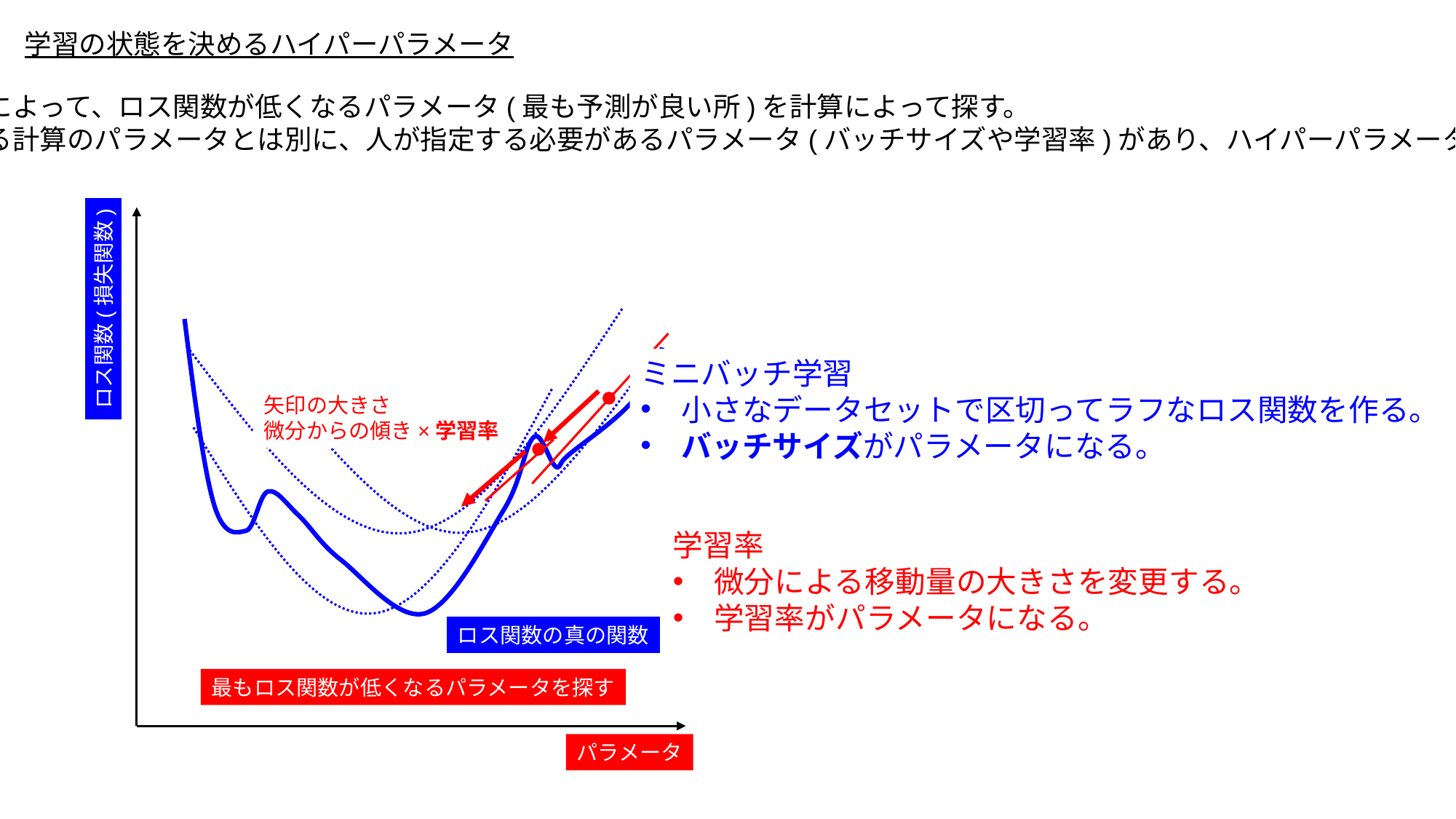

学習の状態を決めるハイパーパラメータ
学習計算によって、ロス関数が低くなるパラメータ(最も予測が良い所)を計算によって探す。
学習される計算のパラメータとは別に、人が指定する必要があるパラメータ(バッチサイズや学習率)があり、ハイパーパラメータと呼ぶ。
ロス関数(損失関数)

ミニバッチ学習
小さなデータセットで区切ってラフなロス関数を作る。
バッチサイズがパラメータになる。

矢印の大きさ
微分からの傾き×学習率

学習率
微分による移動量の大きさを変更する。
学習率がパラメータになる。
ロス関数の真の関数
最もロス関数が低くなるパラメータを探す
パラメータ